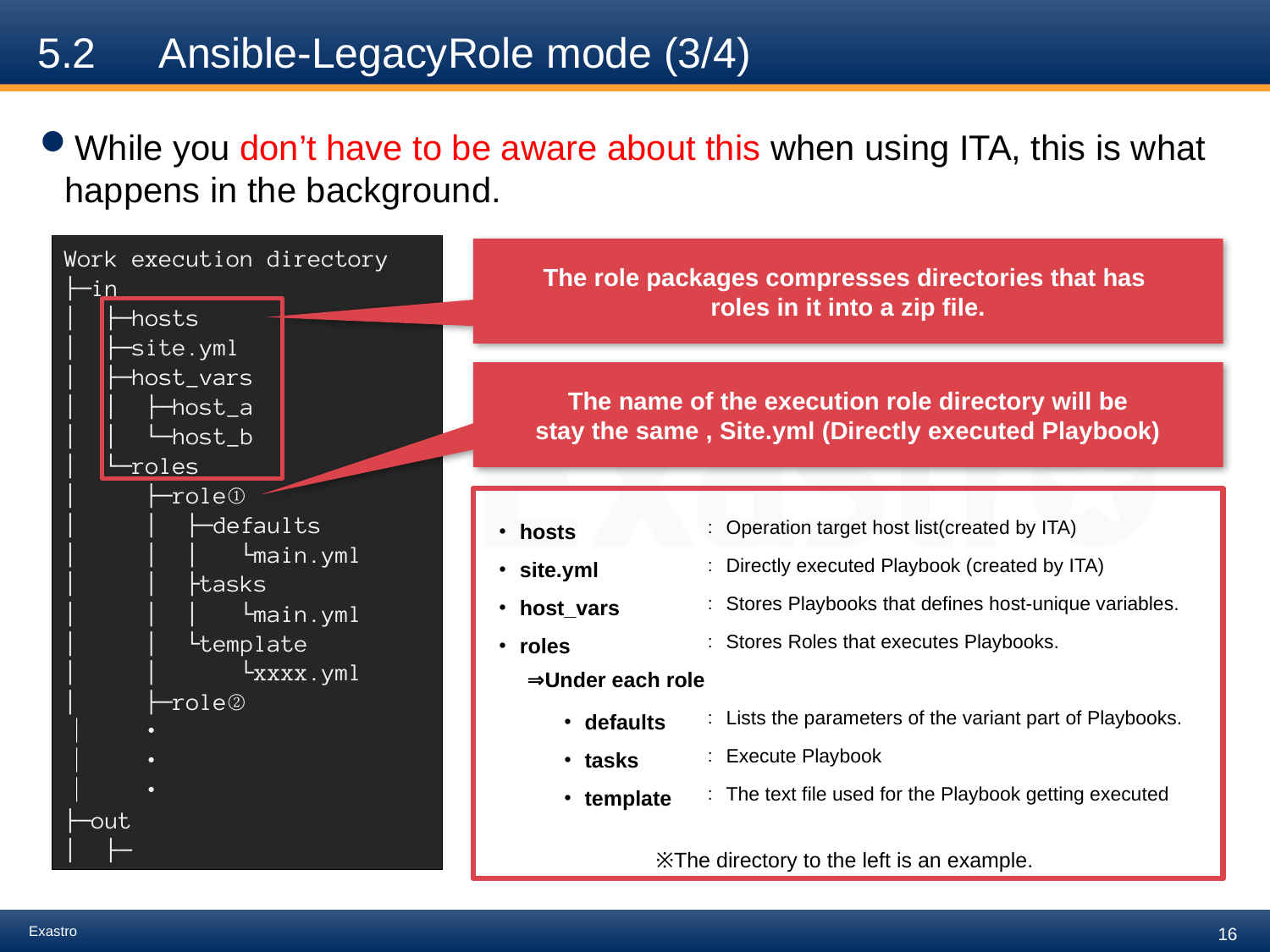

# 5.2　Ansible-LegacyRole mode (3/4)
While you don’t have to be aware about this when using ITA, this is what happens in the background.
Work execution directory
├─in
│  ├─hosts
│  ├─site.yml
│  ├─host_vars
│  │  ├─host_a
│  │  └─host_b
│  └─roles
│     ├─role①
│     │  ├─defaults
│     │  │   └main.yml
│     │  ├tasks
│     │  │   └main.yml
│     │  └template
│     │      └xxxx.yml
│     ├─role②
│        ・
│        ・
│        ・
├─out
│  ├─
The role packages compresses directories that has
roles in it into a zip file.

The name of the execution role directory will be
stay the same , Site.yml (Directly executed Playbook)

※The directory to the left is an example.
| ・hosts |  |  | : | Operation target host list(created by ITA) |
| --- | --- | --- | --- | --- |
| ・site.yml |  |  | : | Directly executed Playbook (created by ITA) |
| ・host\_vars |  |  | : | Stores Playbooks that defines host-unique variables. |
| ・roles |  |  | : | Stores Roles that executes Playbooks. |
|  | ⇒Under each role |  |  |  |
|  |  | ・defaults | : | Lists the parameters of the variant part of Playbooks. |
|  |  | ・tasks | : | Execute Playbook |
|  |  | ・template | : | The text file used for the Playbook getting executed |